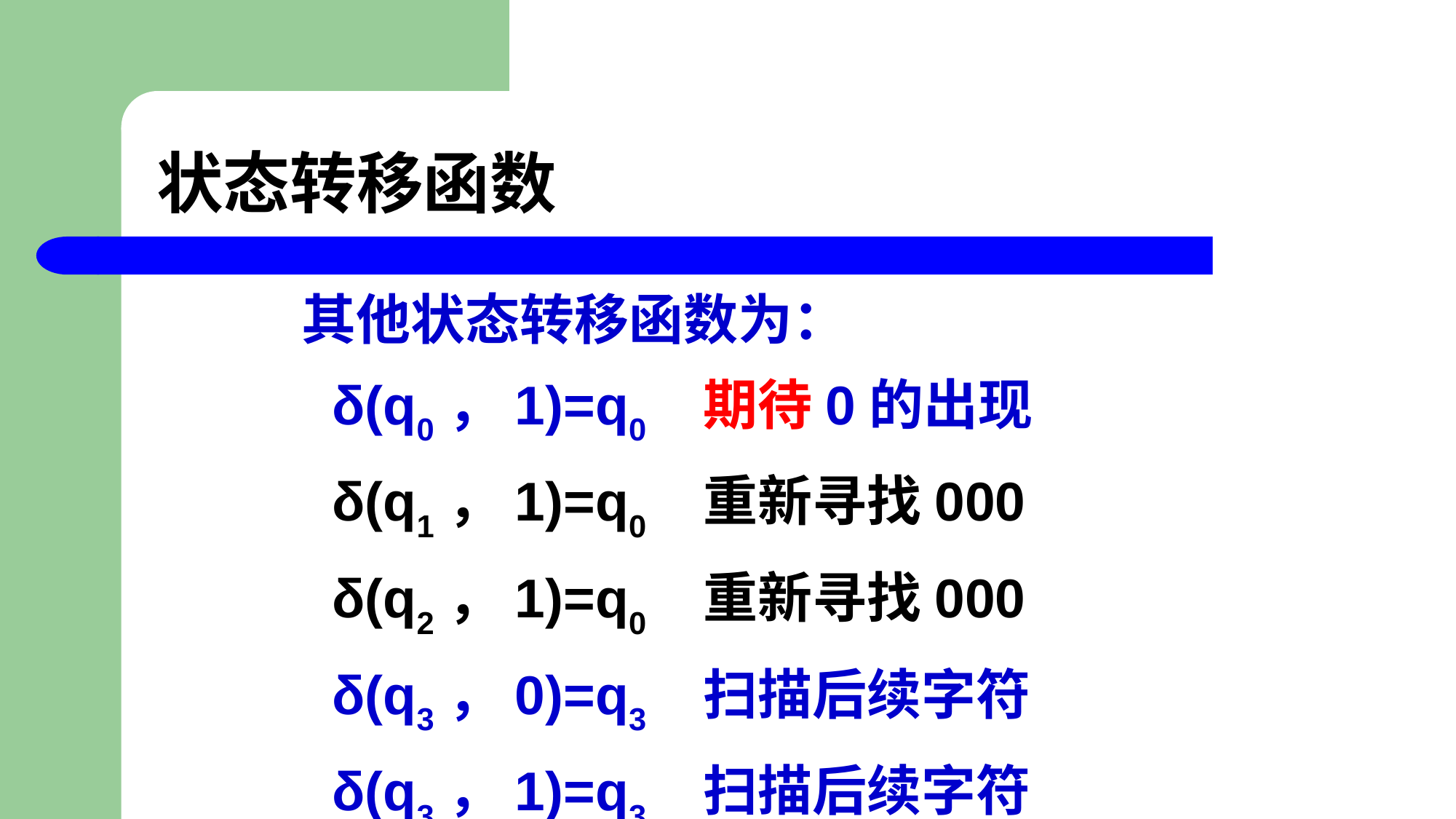

# 状态转移函数
其他状态转移函数为：
  δ(q0，1)=q0     期待0的出现
  δ(q1，1)=q0     重新寻找000
  δ(q2，1)=q0     重新寻找000
  δ(q3，0)=q3     扫描后续字符
  δ(q3，1)=q3     扫描后续字符